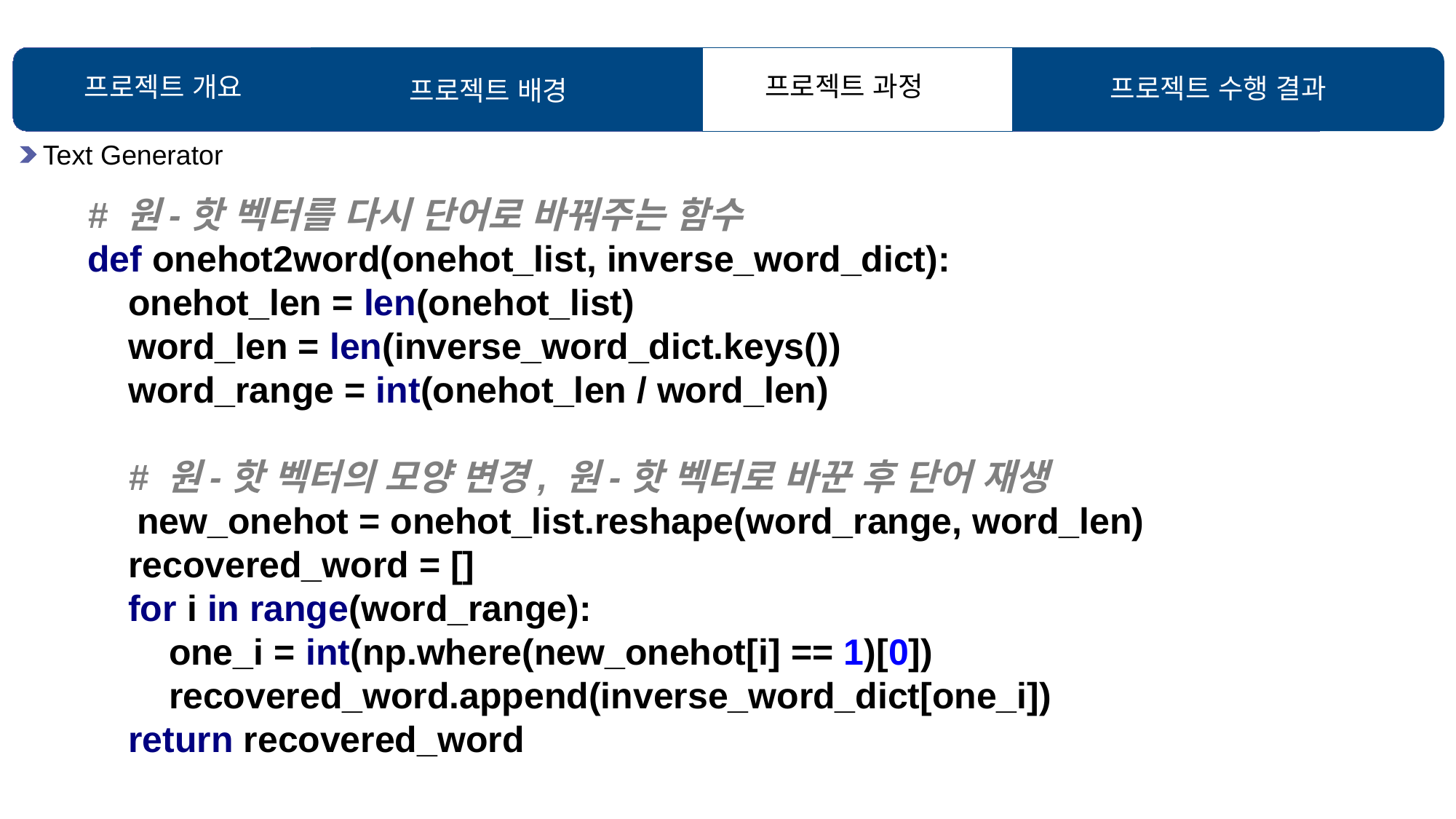

프로젝트 과정
프로젝트 개요
프로젝트 수행 결과
프로젝트 배경
Text Generator

# 원-핫 벡터를 다시 단어로 바꿔주는 함수 def onehot2word(onehot_list, inverse_word_dict): onehot_len = len(onehot_list) word_len = len(inverse_word_dict.keys()) word_range = int(onehot_len / word_len)
    # 원-핫 벡터의 모양 변경, 원-핫 벡터로 바꾼 후 단어 재생
    new_onehot = onehot_list.reshape(word_range, word_len)
    recovered_word = []
    for i in range(word_range):
        one_i = int(np.where(new_onehot[i] == 1)[0])
        recovered_word.append(inverse_word_dict[one_i])
    return recovered_word